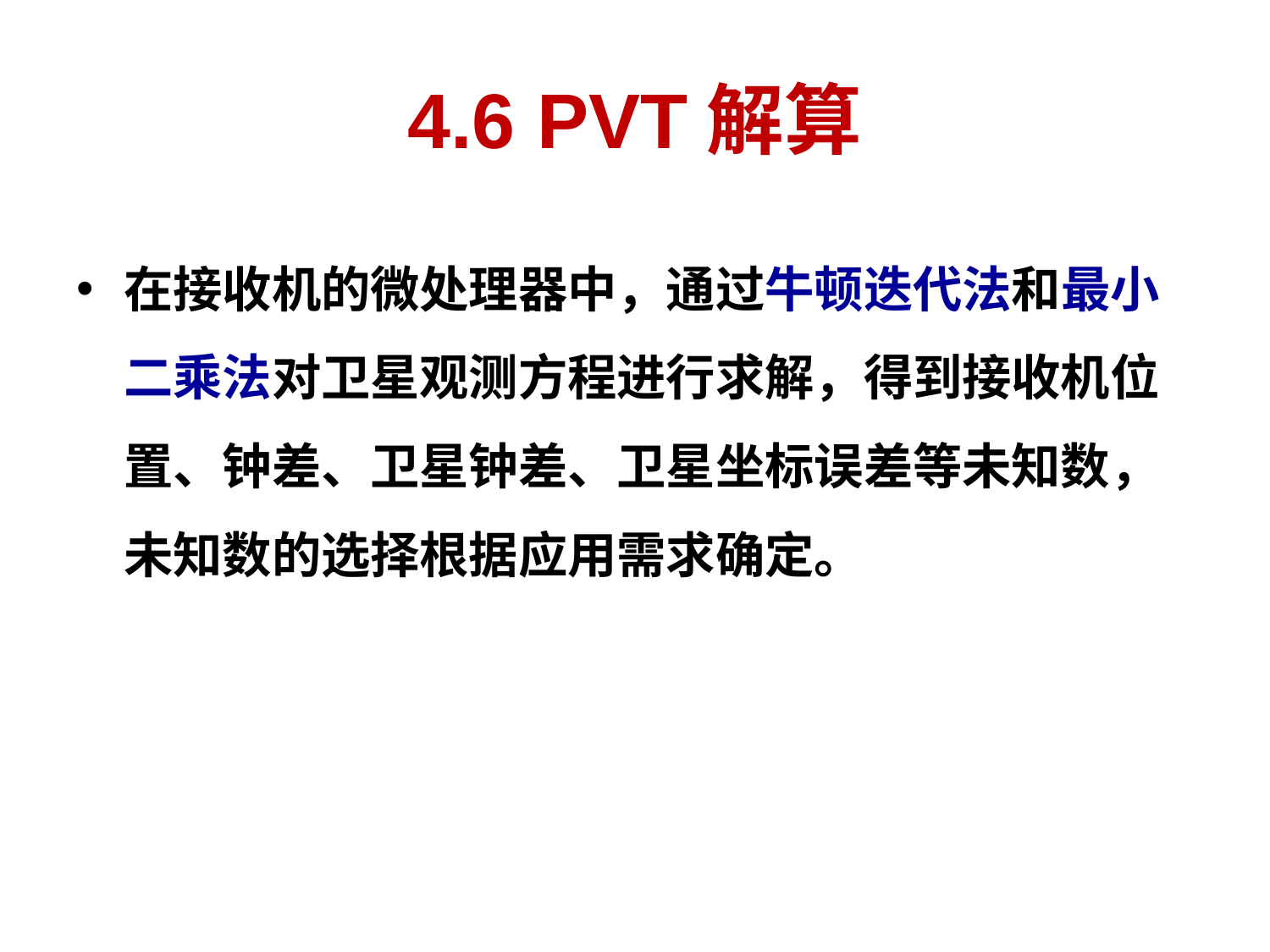

# 4.6 PVT解算
在接收机的微处理器中，通过牛顿迭代法和最小二乘法对卫星观测方程进行求解，得到接收机位置、钟差、卫星钟差、卫星坐标误差等未知数，未知数的选择根据应用需求确定。